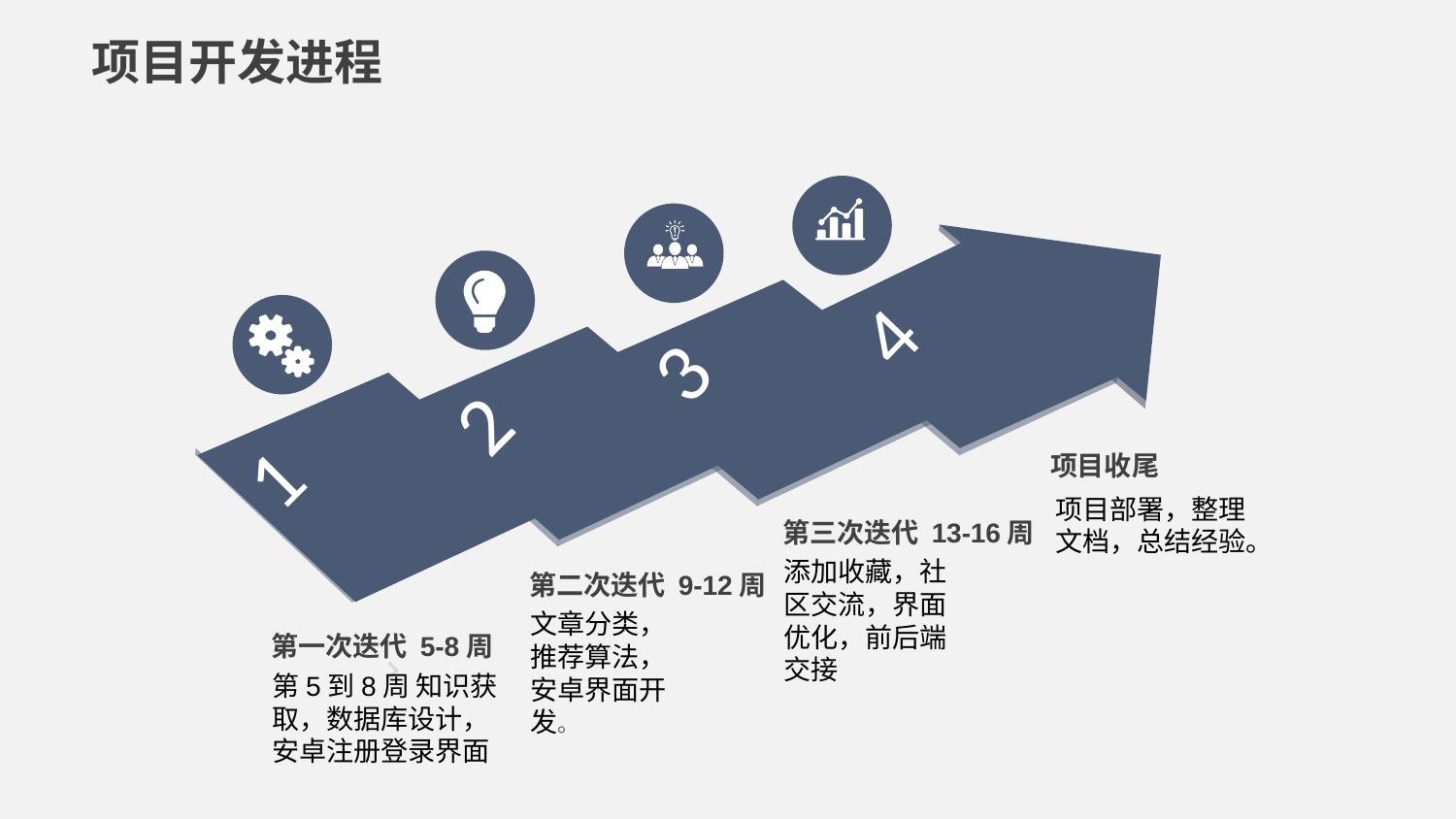

项目开发进程

4

3

2

1

项目收尾

项目部署，整理文档，总结经验。
第三次迭代 13-16周
添加收藏，社区交流，界面优化，前后端交接
第二次迭代 9-12周
文章分类，推荐算法，安卓界面开发。
第一次迭代 5-8周

第5到8周 知识获取，数据库设计，安卓注册登录界面